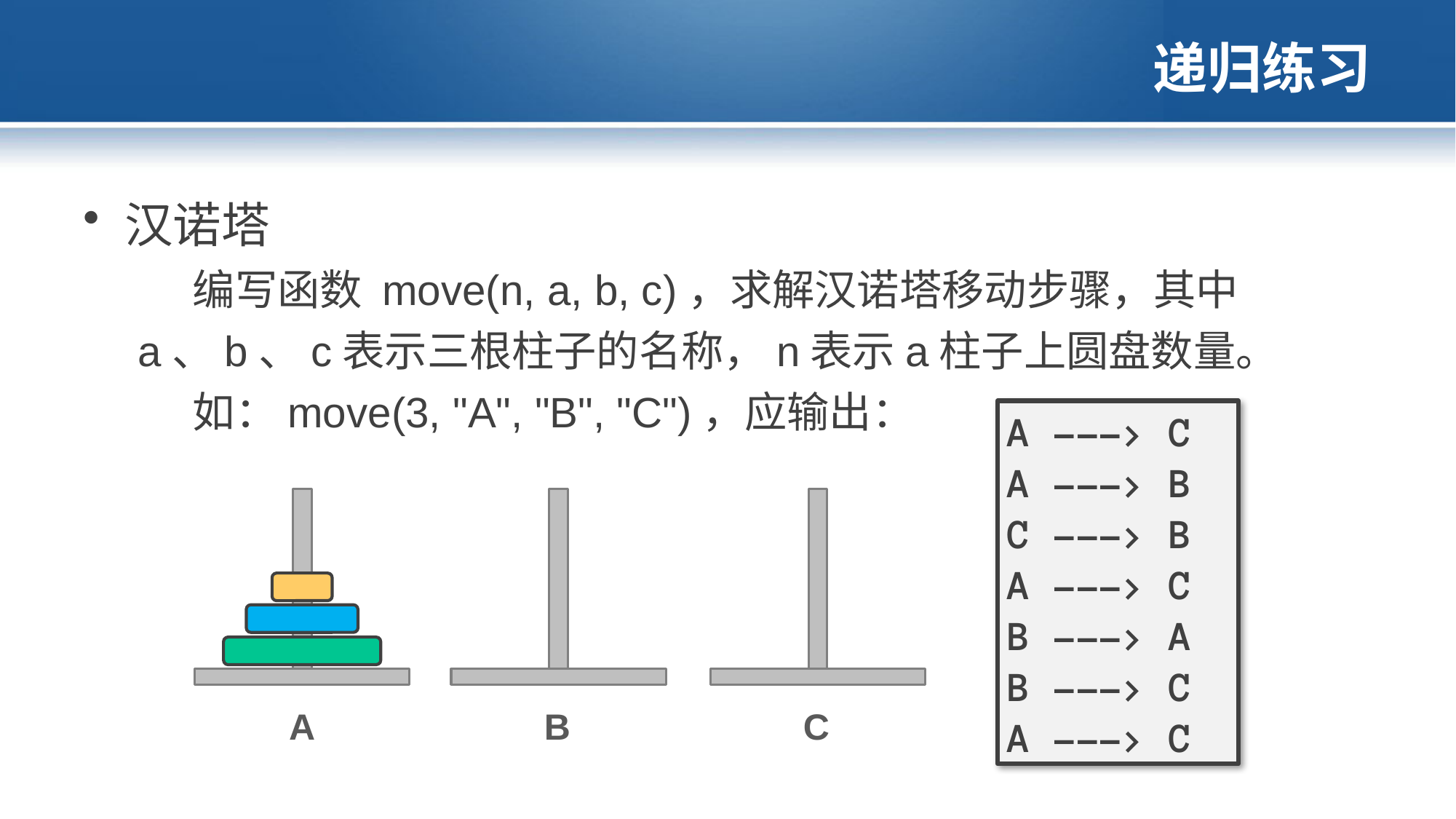

# 递归练习
汉诺塔
编写函数 move(n, a, b, c)，求解汉诺塔移动步骤，其中a、b、c表示三根柱子的名称，n表示a柱子上圆盘数量。
如：move(3, "A", "B", "C")，应输出：
A ---> C
A ---> B
C ---> B
A ---> C
B ---> A
B ---> C
A ---> C

B
C
A